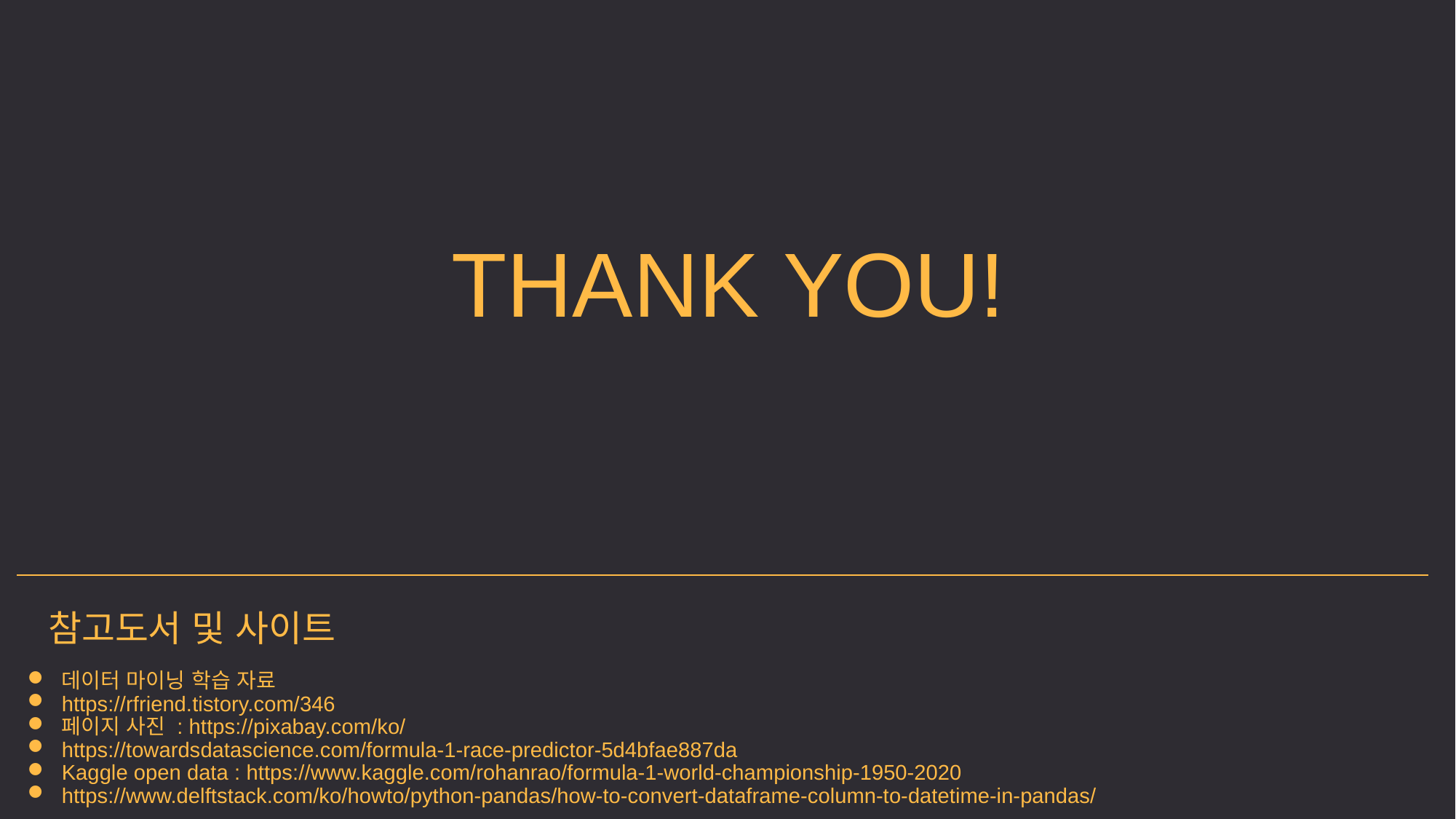

# THANK YOU!

참고도서 및 사이트
데이터 마이닝 학습 자료
https://rfriend.tistory.com/346
페이지 사진 : https://pixabay.com/ko/
https://towardsdatascience.com/formula-1-race-predictor-5d4bfae887da
Kaggle open data : https://www.kaggle.com/rohanrao/formula-1-world-championship-1950-2020
https://www.delftstack.com/ko/howto/python-pandas/how-to-convert-dataframe-column-to-datetime-in-pandas/